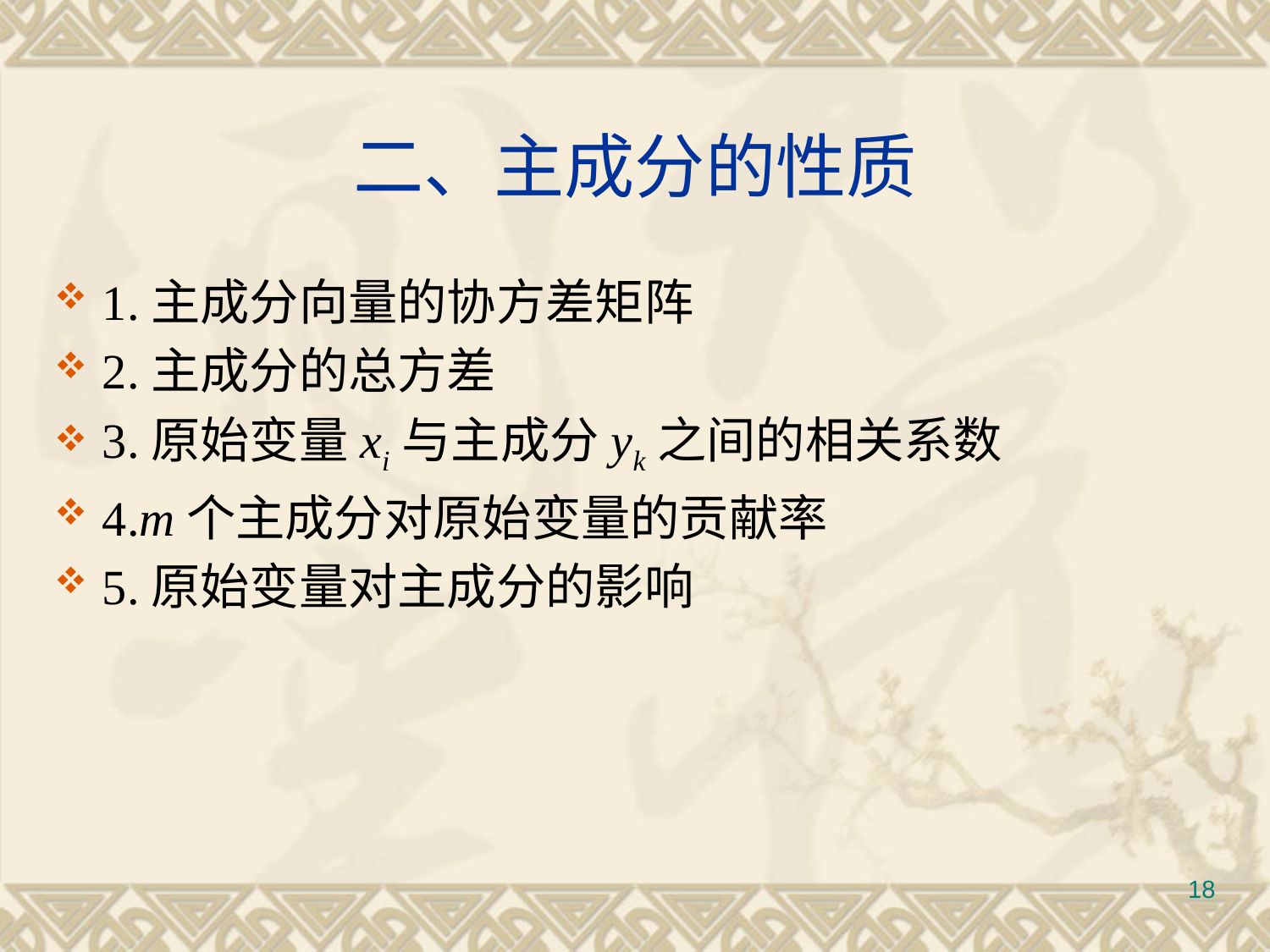

# 二、主成分的性质
1.主成分向量的协方差矩阵
2.主成分的总方差
3.原始变量xi与主成分yk之间的相关系数
4.m个主成分对原始变量的贡献率
5.原始变量对主成分的影响
18